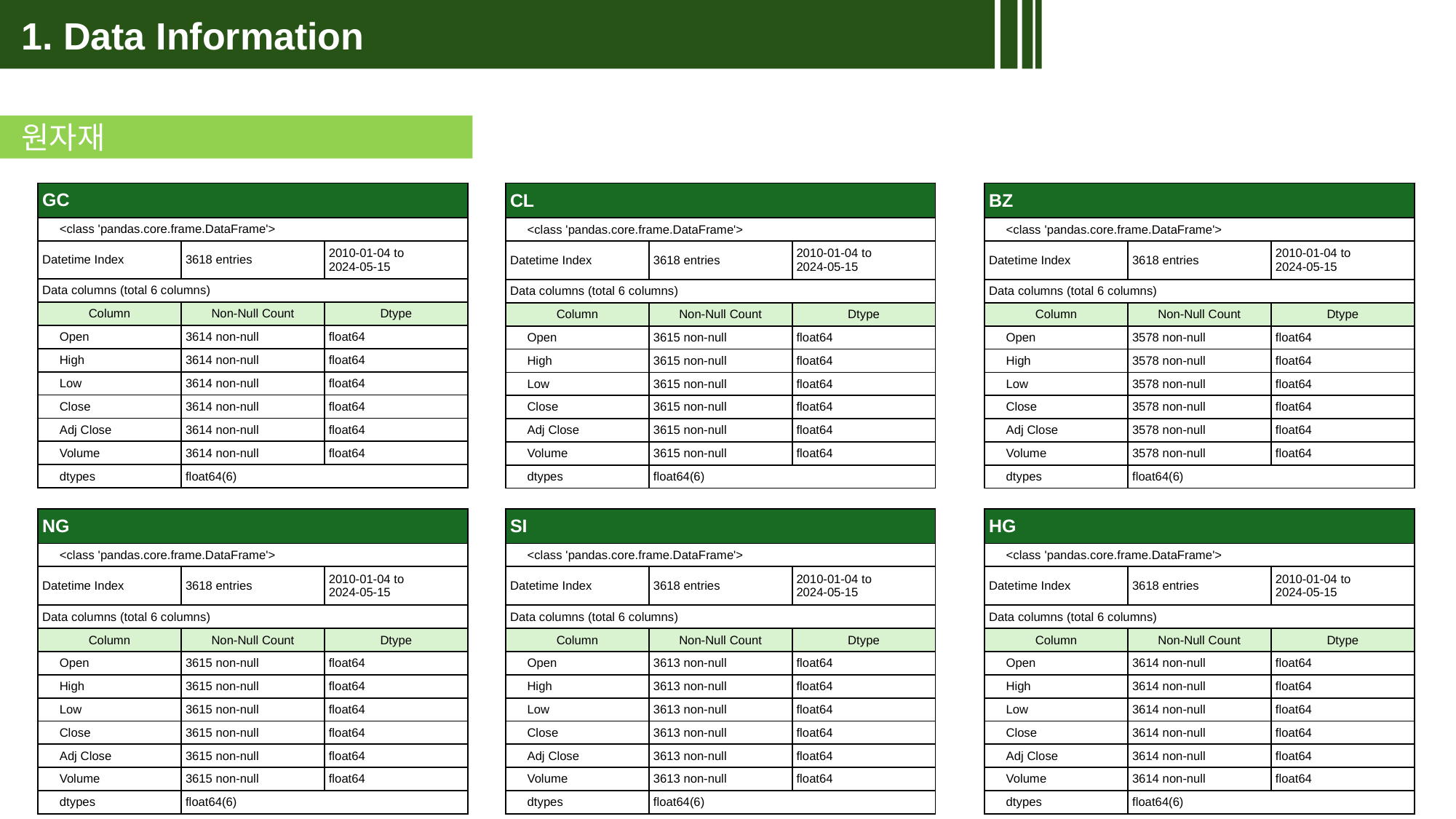

1. Data Information

원자재
| CL |  |  |
| --- | --- | --- |
| <class 'pandas.core.frame.DataFrame'> |  |  |
| Datetime Index | 3618 entries | 2010-01-04 to 2024-05-15 |
| Data columns (total 6 columns) |  |  |
| Column | Non-Null Count | Dtype |
| Open | 3615 non-null | float64 |
| High | 3615 non-null | float64 |
| Low | 3615 non-null | float64 |
| Close | 3615 non-null | float64 |
| Adj Close | 3615 non-null | float64 |
| Volume | 3615 non-null | float64 |
| dtypes | float64(6) |  |
| BZ |  |  |
| --- | --- | --- |
| <class 'pandas.core.frame.DataFrame'> |  |  |
| Datetime Index | 3618 entries | 2010-01-04 to 2024-05-15 |
| Data columns (total 6 columns) |  |  |
| Column | Non-Null Count | Dtype |
| Open | 3578 non-null | float64 |
| High | 3578 non-null | float64 |
| Low | 3578 non-null | float64 |
| Close | 3578 non-null | float64 |
| Adj Close | 3578 non-null | float64 |
| Volume | 3578 non-null | float64 |
| dtypes | float64(6) |  |
| GC |  |  |
| --- | --- | --- |
| <class 'pandas.core.frame.DataFrame'> |  |  |
| Datetime Index | 3618 entries | 2010-01-04 to 2024-05-15 |
| Data columns (total 6 columns) |  |  |
| Column | Non-Null Count | Dtype |
| Open | 3614 non-null | float64 |
| High | 3614 non-null | float64 |
| Low | 3614 non-null | float64 |
| Close | 3614 non-null | float64 |
| Adj Close | 3614 non-null | float64 |
| Volume | 3614 non-null | float64 |
| dtypes | float64(6) |  |
| NG |  |  |
| --- | --- | --- |
| <class 'pandas.core.frame.DataFrame'> |  |  |
| Datetime Index | 3618 entries | 2010-01-04 to 2024-05-15 |
| Data columns (total 6 columns) |  |  |
| Column | Non-Null Count | Dtype |
| Open | 3615 non-null | float64 |
| High | 3615 non-null | float64 |
| Low | 3615 non-null | float64 |
| Close | 3615 non-null | float64 |
| Adj Close | 3615 non-null | float64 |
| Volume | 3615 non-null | float64 |
| dtypes | float64(6) |  |
| SI |  |  |
| --- | --- | --- |
| <class 'pandas.core.frame.DataFrame'> |  |  |
| Datetime Index | 3618 entries | 2010-01-04 to 2024-05-15 |
| Data columns (total 6 columns) |  |  |
| Column | Non-Null Count | Dtype |
| Open | 3613 non-null | float64 |
| High | 3613 non-null | float64 |
| Low | 3613 non-null | float64 |
| Close | 3613 non-null | float64 |
| Adj Close | 3613 non-null | float64 |
| Volume | 3613 non-null | float64 |
| dtypes | float64(6) |  |
| HG |  |  |
| --- | --- | --- |
| <class 'pandas.core.frame.DataFrame'> |  |  |
| Datetime Index | 3618 entries | 2010-01-04 to 2024-05-15 |
| Data columns (total 6 columns) |  |  |
| Column | Non-Null Count | Dtype |
| Open | 3614 non-null | float64 |
| High | 3614 non-null | float64 |
| Low | 3614 non-null | float64 |
| Close | 3614 non-null | float64 |
| Adj Close | 3614 non-null | float64 |
| Volume | 3614 non-null | float64 |
| dtypes | float64(6) |  |